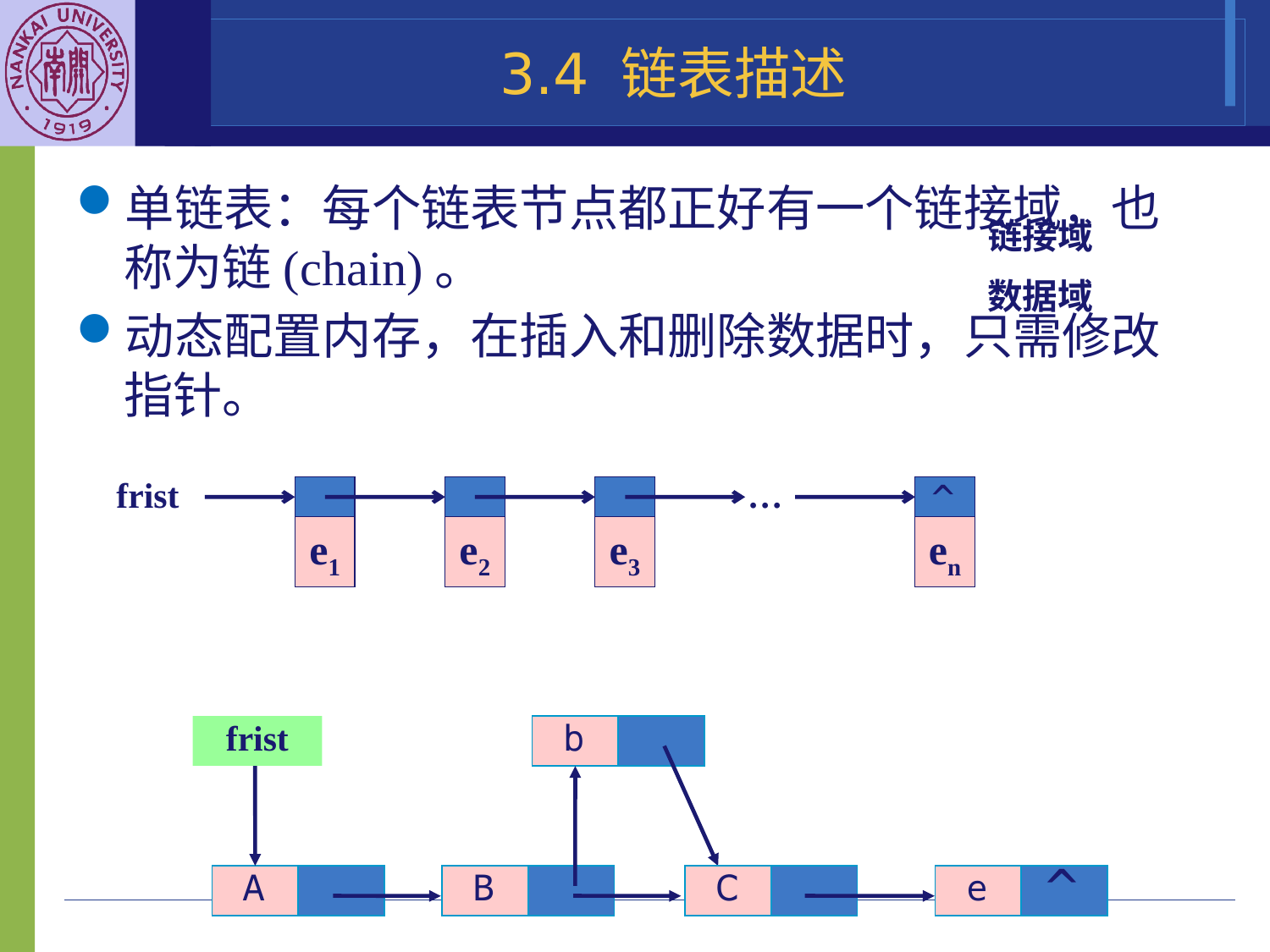

# 3.4 链表描述
单链表：每个链表节点都正好有一个链接域，也称为链(chain)。
动态配置内存，在插入和删除数据时，只需修改指针。
链接域
数据域
frist
…

e1

e2

e3
^
en

frist
b

A

B

C
^
C

e

e
^
23